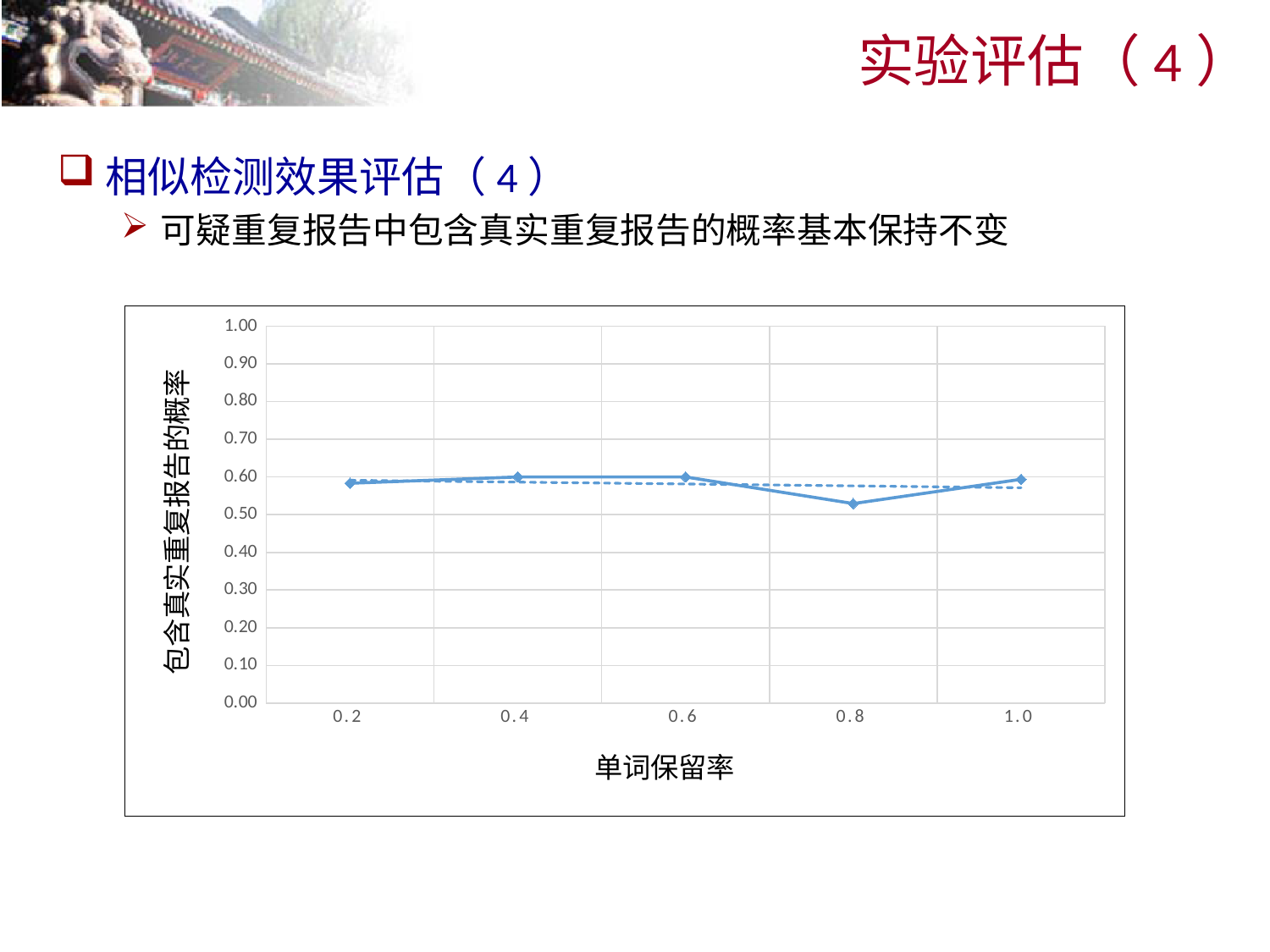

# 实验评估（4）
相似检测效果评估（4）
可疑重复报告中包含真实重复报告的概率基本保持不变

### Chart

| Category |  |
|---|---|
| 0.2 | 0.583333333333 |
| 0.4 | 0.6 |
| 0.6 | 0.6 |
| 0.8 | 0.529411764706 |
| 1 | 0.59375 |